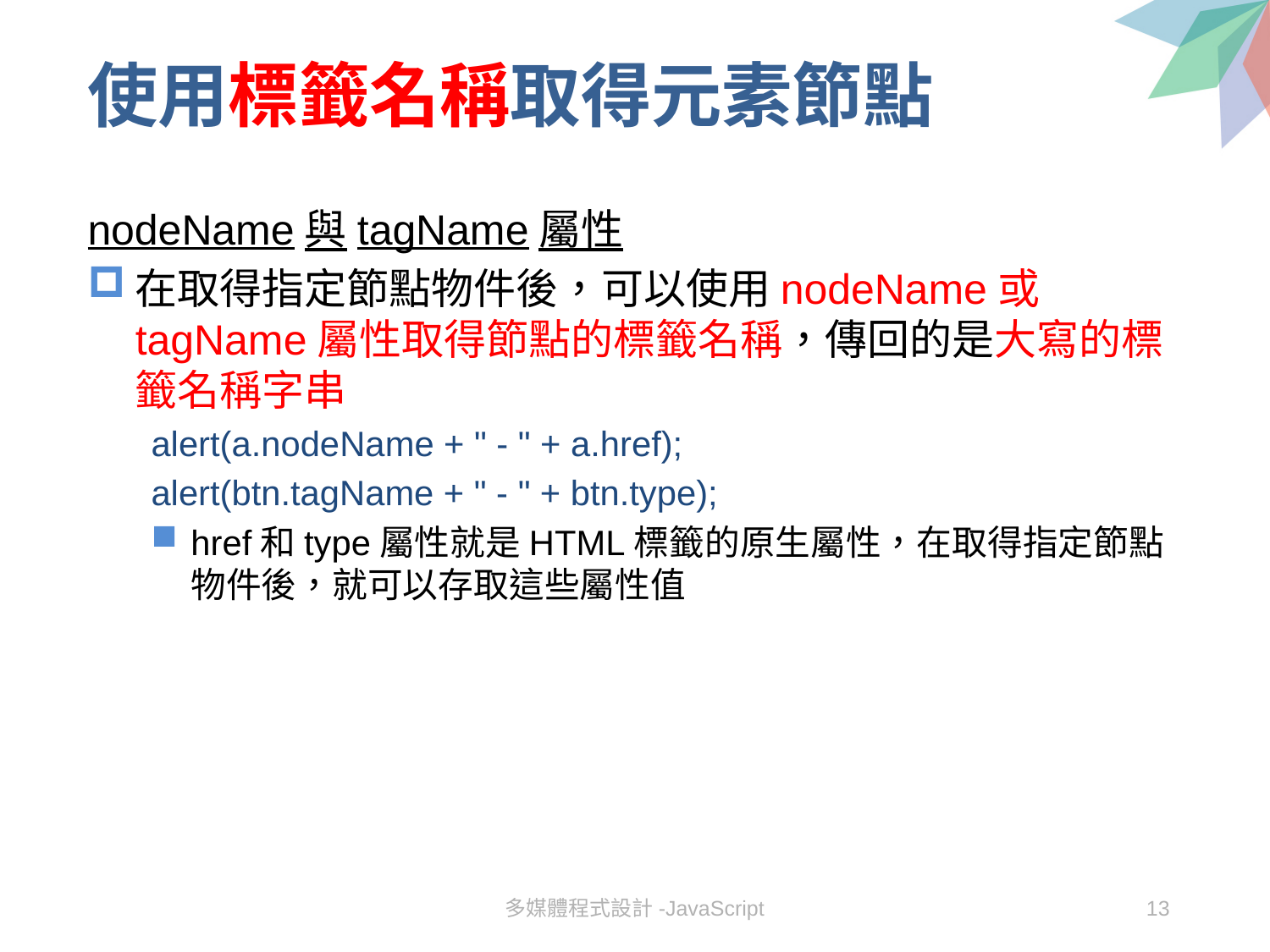

# 使用標籤名稱取得元素節點
nodeName與tagName屬性
在取得指定節點物件後，可以使用nodeName或tagName屬性取得節點的標籤名稱，傳回的是大寫的標籤名稱字串
alert(a.nodeName + " - " + a.href);
alert(btn.tagName + " - " + btn.type);
href和type屬性就是HTML標籤的原生屬性，在取得指定節點物件後，就可以存取這些屬性值
多媒體程式設計-JavaScript
13